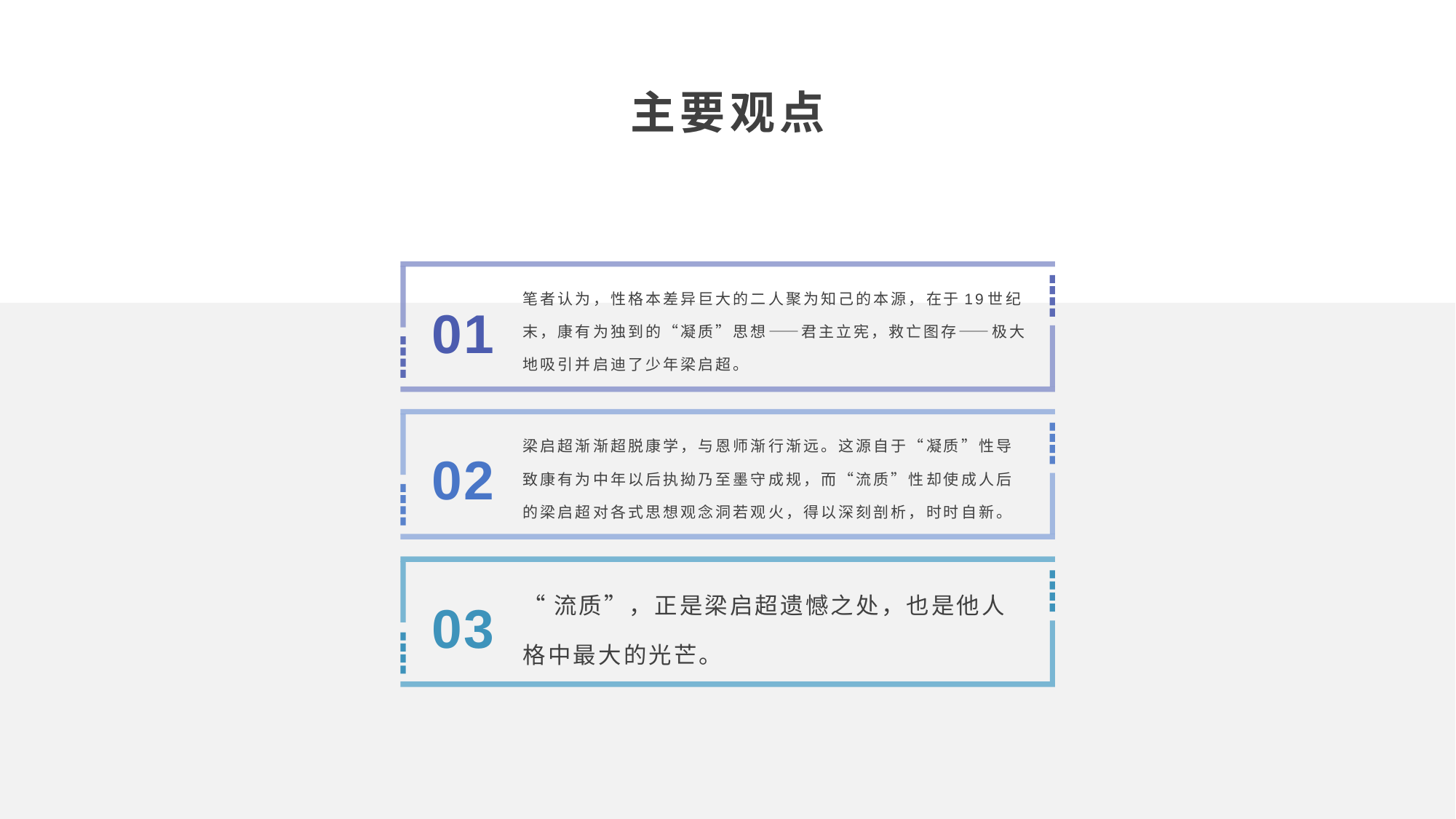

主要观点

笔者认为，性格本差异巨大的二人聚为知己的本源，在于19世纪末，康有为独到的“凝质”思想——君主立宪，救亡图存——极大地吸引并启迪了少年梁启超。
01

02
梁启超渐渐超脱康学，与恩师渐行渐远。这源自于“凝质”性导致康有为中年以后执拗乃至墨守成规，而“流质”性却使成人后的梁启超对各式思想观念洞若观火，得以深刻剖析，时时自新。

“流质”，正是梁启超遗憾之处，也是他人格中最大的光芒。
03